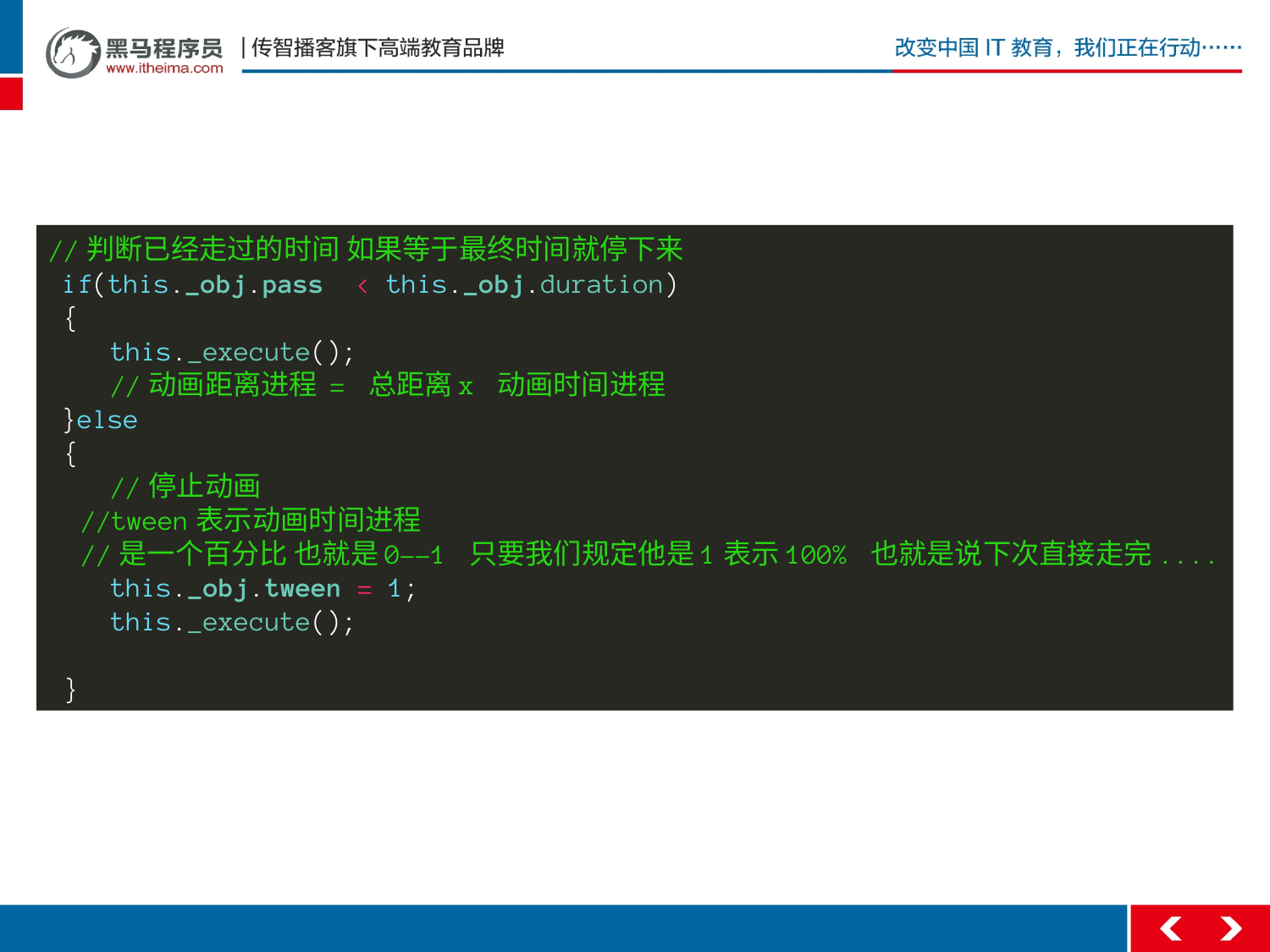

#
//判断已经走过的时间 如果等于最终时间就停下来
 if(this._obj.pass  < this._obj.duration)
 {
    this._execute();
    //动画距离进程 = 总距离x 动画时间进程
 }else
 {
    //停止动画
    //tween表示动画时间进程
    //是一个百分比 也就是0--1 只要我们规定他是1表示100% 也就是说下次直接走完....
    this._obj.tween = 1;
    this._execute();
 }